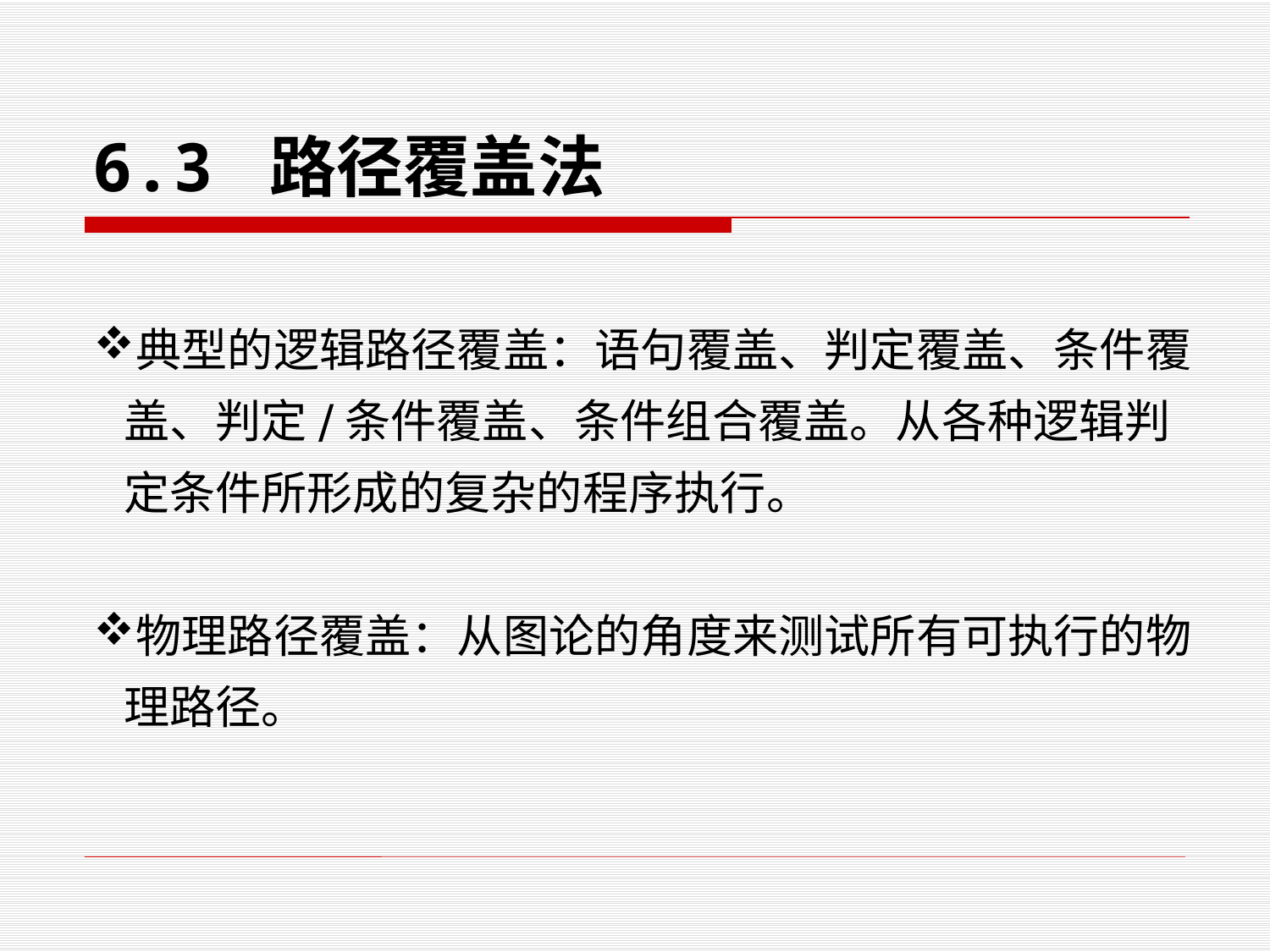

# 6.3 路径覆盖法

典型的逻辑路径覆盖：语句覆盖、判定覆盖、条件覆盖、判定/条件覆盖、条件组合覆盖。从各种逻辑判定条件所形成的复杂的程序执行。

物理路径覆盖：从图论的角度来测试所有可执行的物理路径。